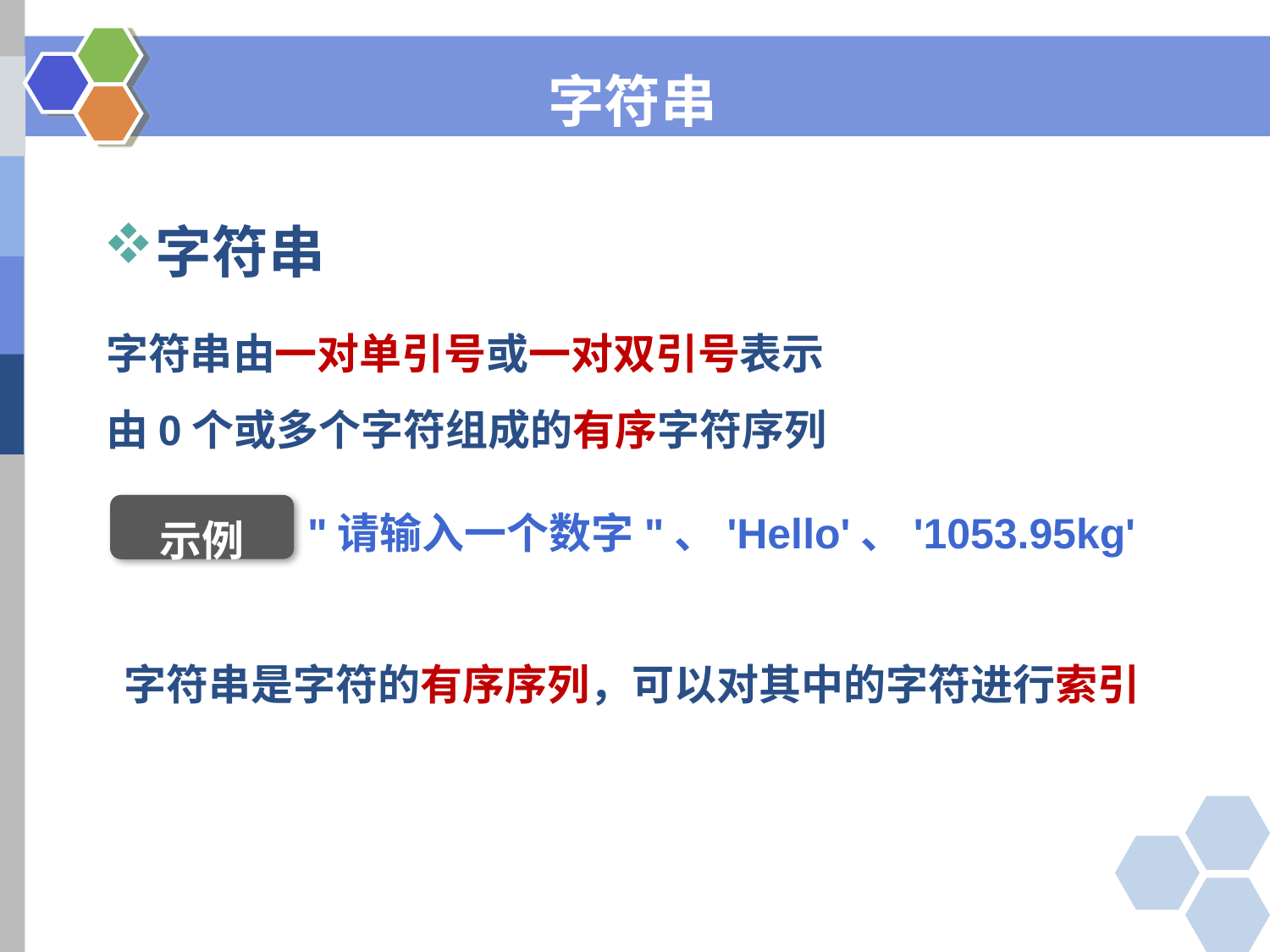

字符串

字符串
字符串由一对单引号或一对双引号表示
由0个或多个字符组成的有序字符序列
"请输入一个数字"、'Hello'、'1053.95kg'

示例
字符串是字符的有序序列，可以对其中的字符进行索引